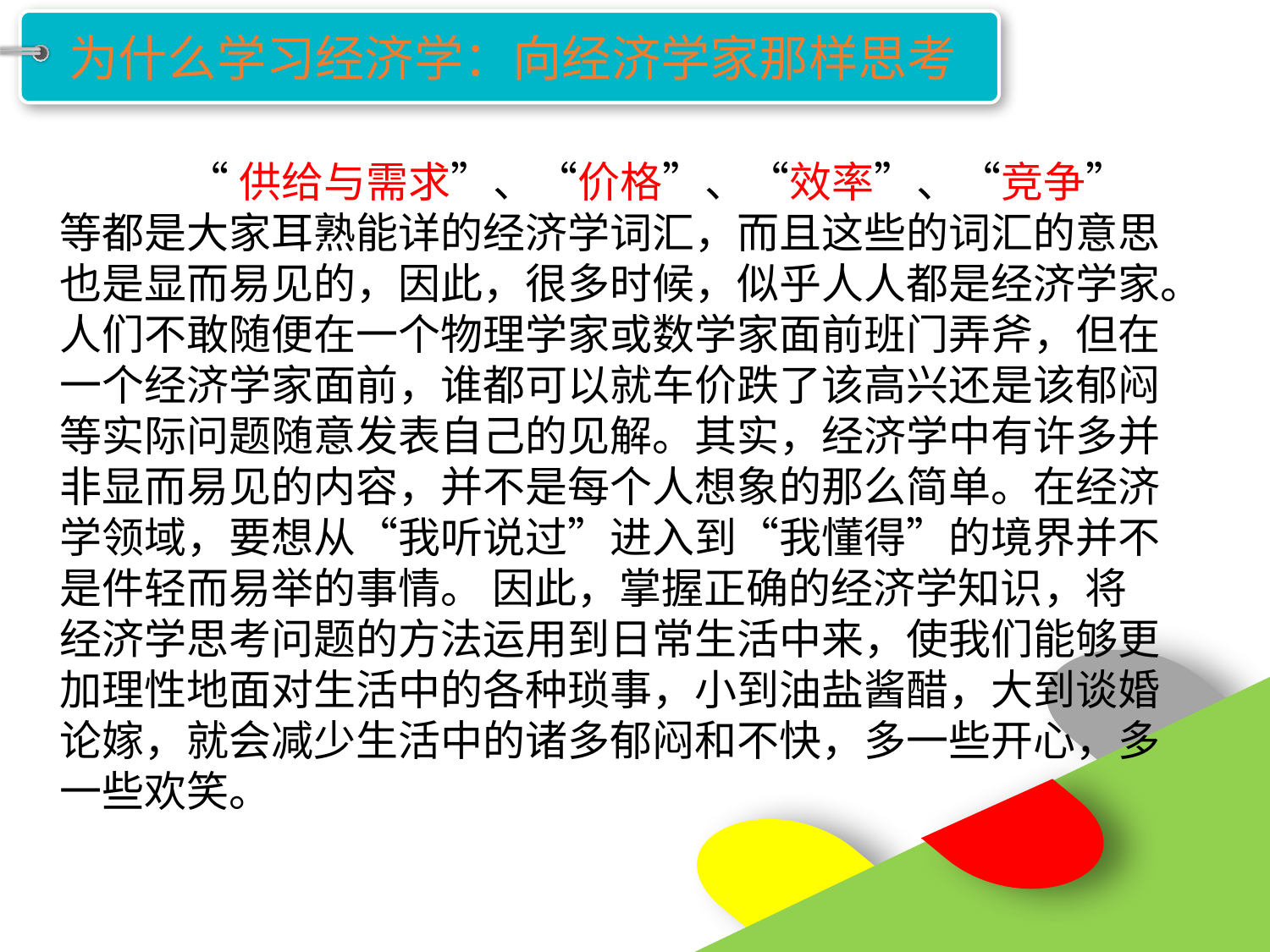

为什么学习经济学：向经济学家那样思考

	“供给与需求”、“价格”、“效率”、“竞争”等都是大家耳熟能详的经济学词汇，而且这些的词汇的意思也是显而易见的，因此，很多时候，似乎人人都是经济学家。人们不敢随便在一个物理学家或数学家面前班门弄斧，但在一个经济学家面前，谁都可以就车价跌了该高兴还是该郁闷等实际问题随意发表自己的见解。其实，经济学中有许多并非显而易见的内容，并不是每个人想象的那么简单。在经济学领域，要想从“我听说过”进入到“我懂得”的境界并不是件轻而易举的事情。 因此，掌握正确的经济学知识，将经济学思考问题的方法运用到日常生活中来，使我们能够更加理性地面对生活中的各种琐事，小到油盐酱醋，大到谈婚论嫁，就会减少生活中的诸多郁闷和不快，多一些开心，多一些欢笑。